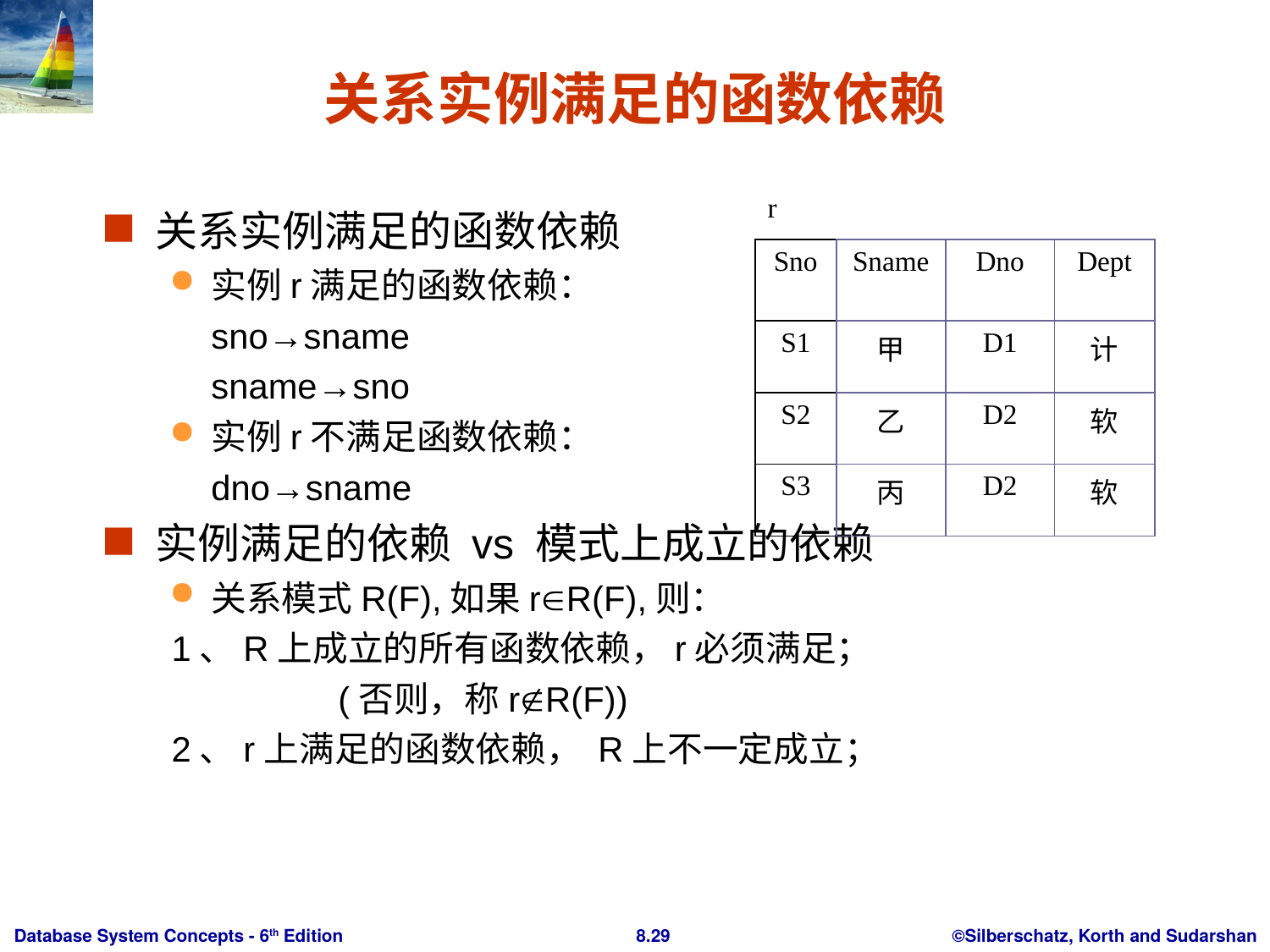

# 关系实例满足的函数依赖
| r |  |  |  |
| --- | --- | --- | --- |
| Sno | Sname | Dno | Dept |
| S1 | 甲 | D1 | 计 |
| S2 | 乙 | D2 | 软 |
| S3 | 丙 | D2 | 软 |
关系实例满足的函数依赖
实例r满足的函数依赖：
	sno→sname
	sname→sno
实例r不满足函数依赖：
	dno→sname
实例满足的依赖 vs 模式上成立的依赖
关系模式R(F),如果r∈R(F),则：
1、R上成立的所有函数依赖，r必须满足；
		(否则，称r∉R(F))
2、r上满足的函数依赖， R上不一定成立；